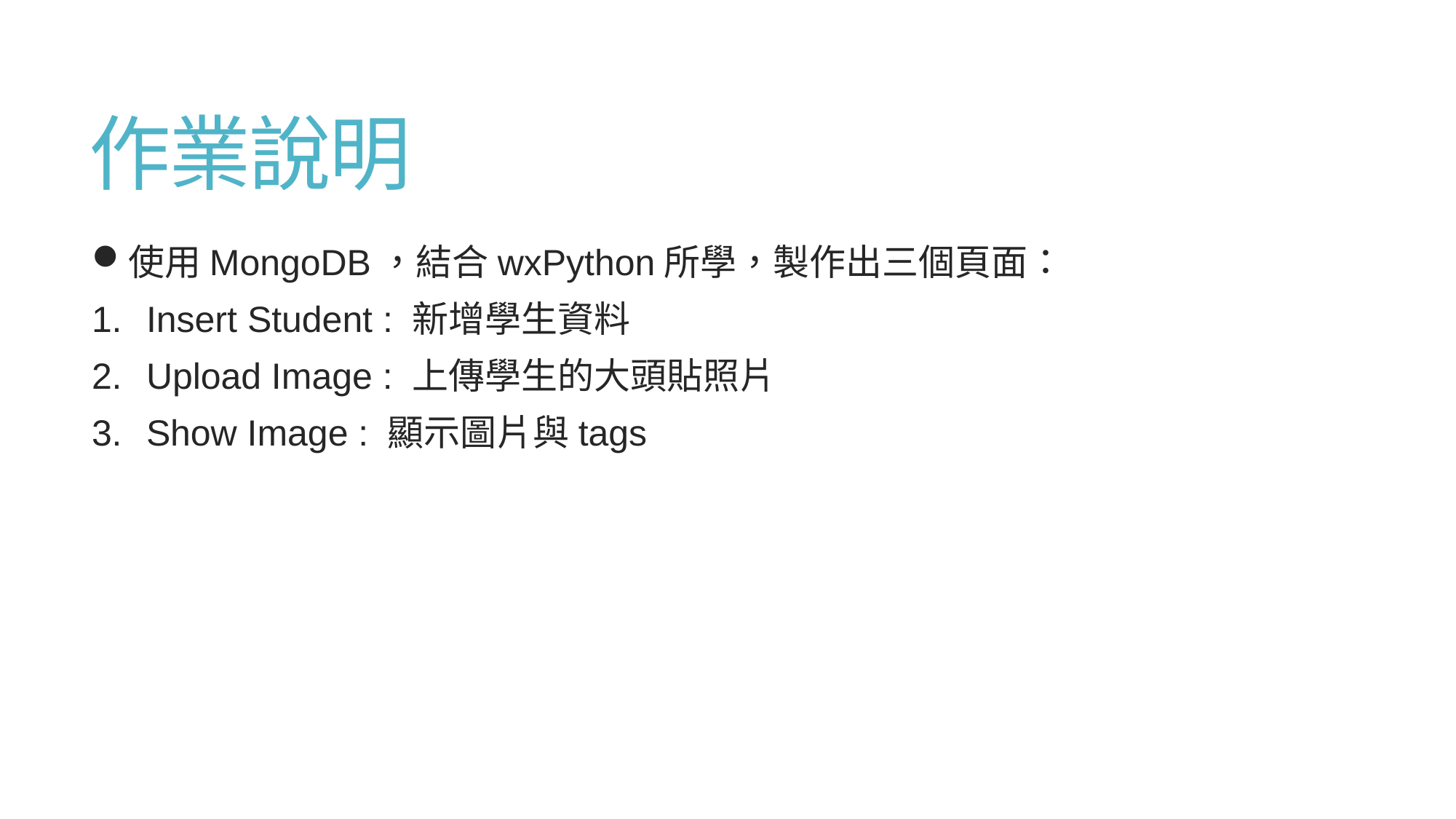

# 作業說明
使用MongoDB，結合wxPython所學，製作出三個頁面：
Insert Student : 新增學生資料
Upload Image : 上傳學生的大頭貼照片
Show Image : 顯示圖片與tags